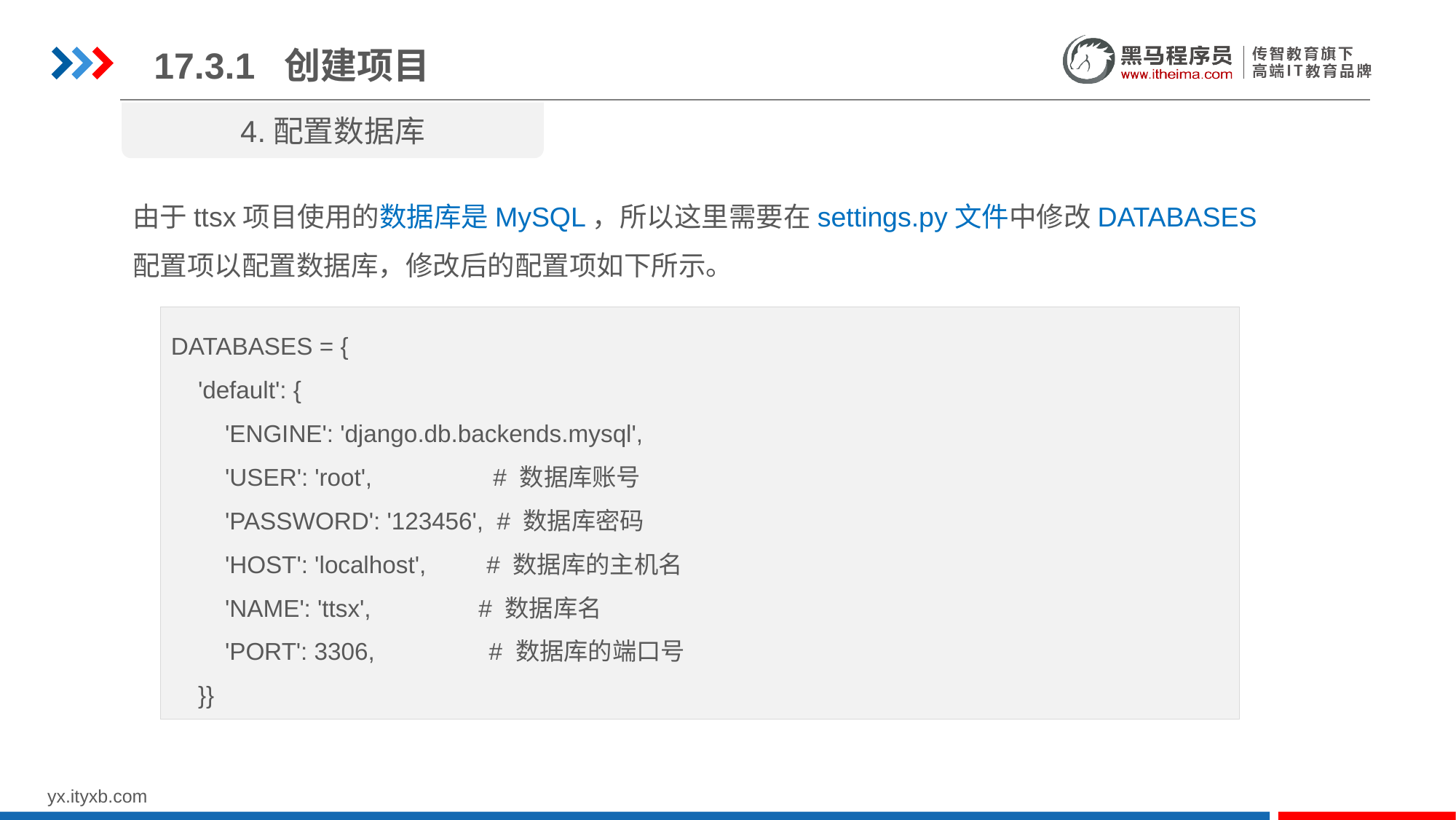

17.3.1  创建项目

4.配置数据库
由于ttsx项目使用的数据库是MySQL，所以这里需要在settings.py文件中修改DATABASES配置项以配置数据库，修改后的配置项如下所示。
DATABASES = {
    'default': {
        'ENGINE': 'django.db.backends.mysql',
        'USER': 'root',                  # 数据库账号
        'PASSWORD': '123456',  # 数据库密码
        'HOST': 'localhost',         # 数据库的主机名
        'NAME': 'ttsx',                # 数据库名
        'PORT': 3306,                 # 数据库的端口号
    }}